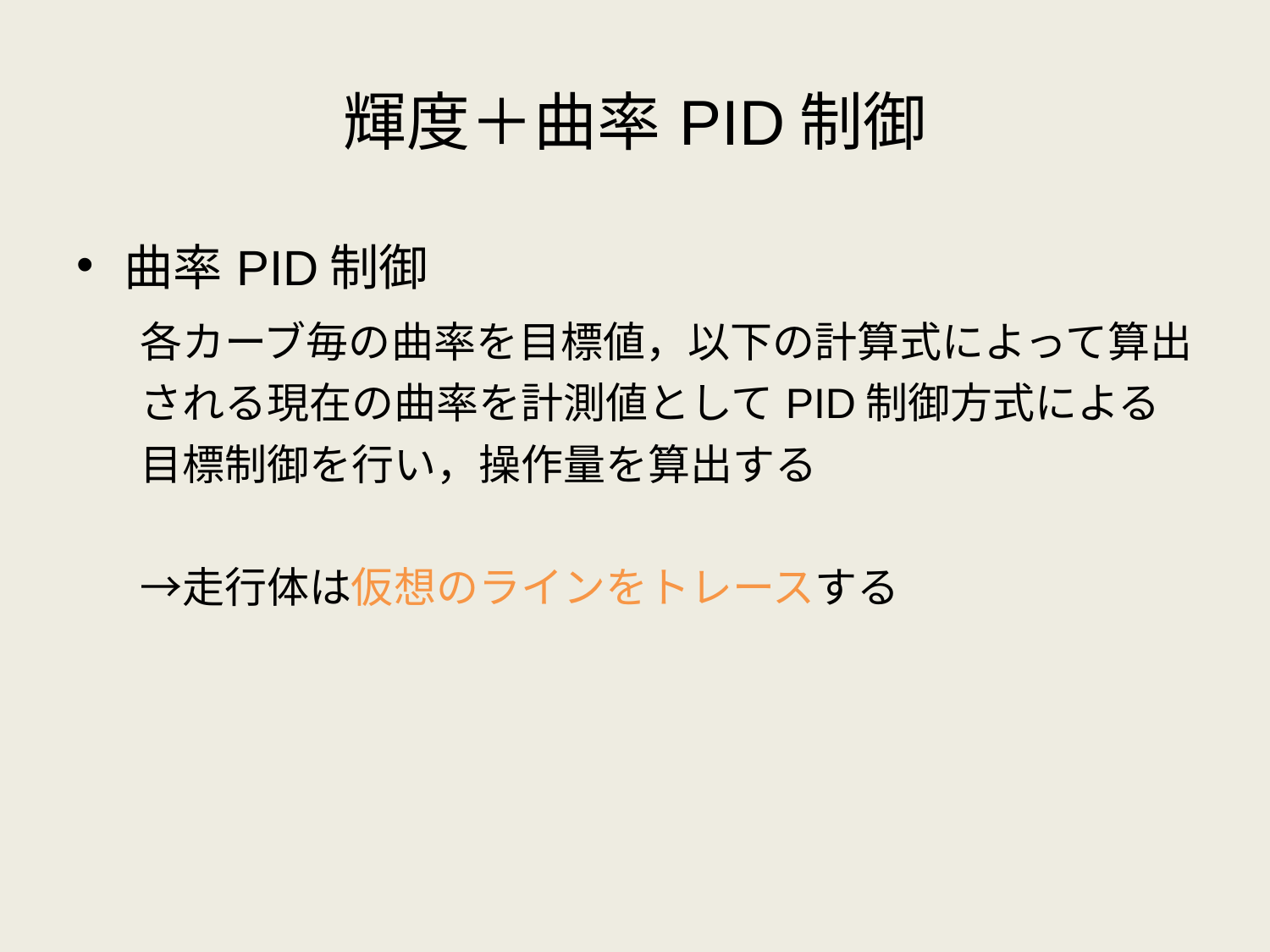

# 輝度＋曲率PID制御
曲率PID制御
各カーブ毎の曲率を目標値，以下の計算式によって算出される現在の曲率を計測値としてPID制御方式による目標制御を行い，操作量を算出する
→走行体は仮想のラインをトレースする